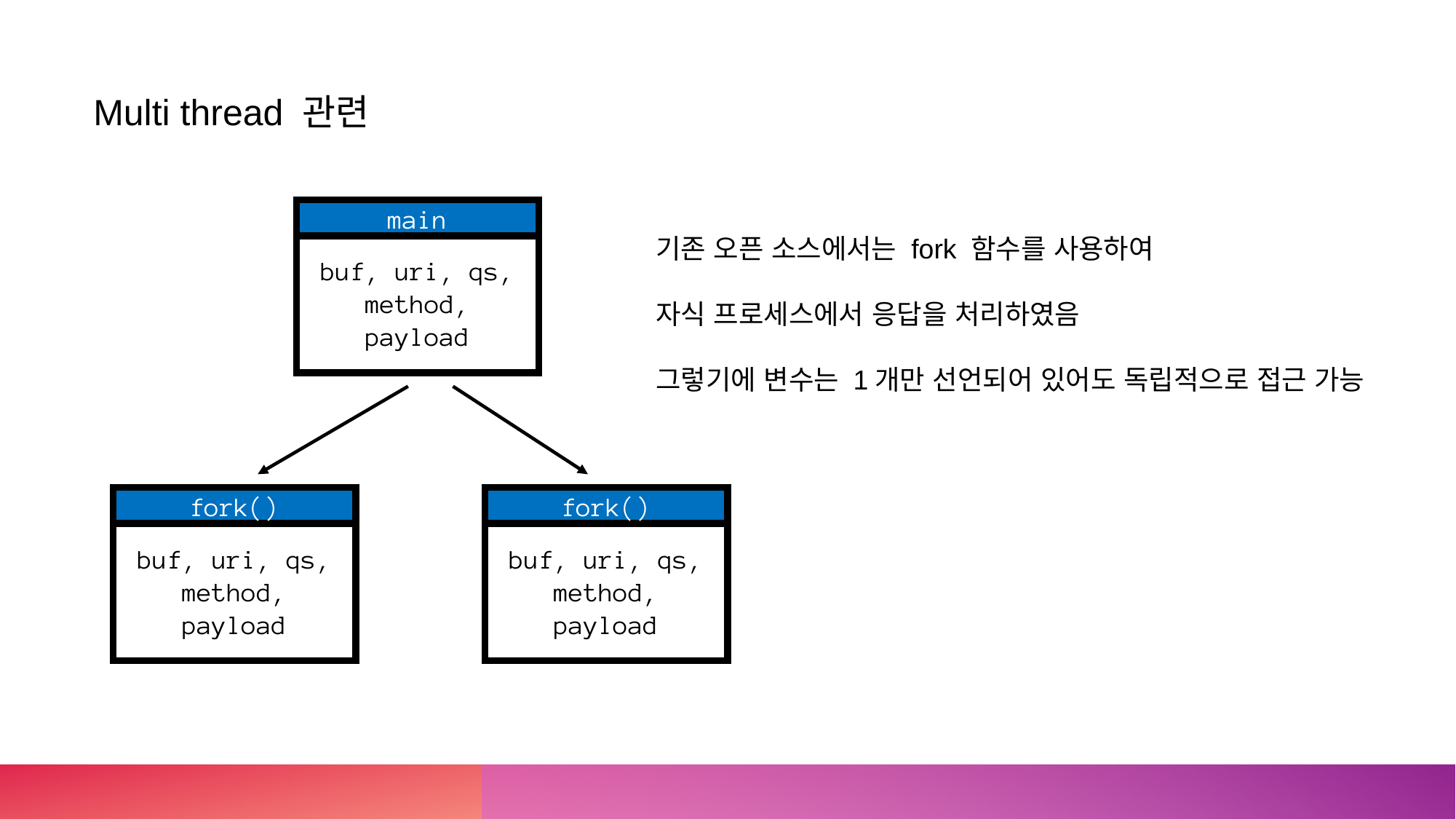

Multi thread 관련

buf, uri, qs, method, payload
main
기존 오픈 소스에서는 fork 함수를 사용하여

자식 프로세스에서 응답을 처리하였음

그렇기에 변수는 1개만 선언되어 있어도 독립적으로 접근 가능

buf, uri, qs, method, payload
fork()

buf, uri, qs, method, payload
fork()